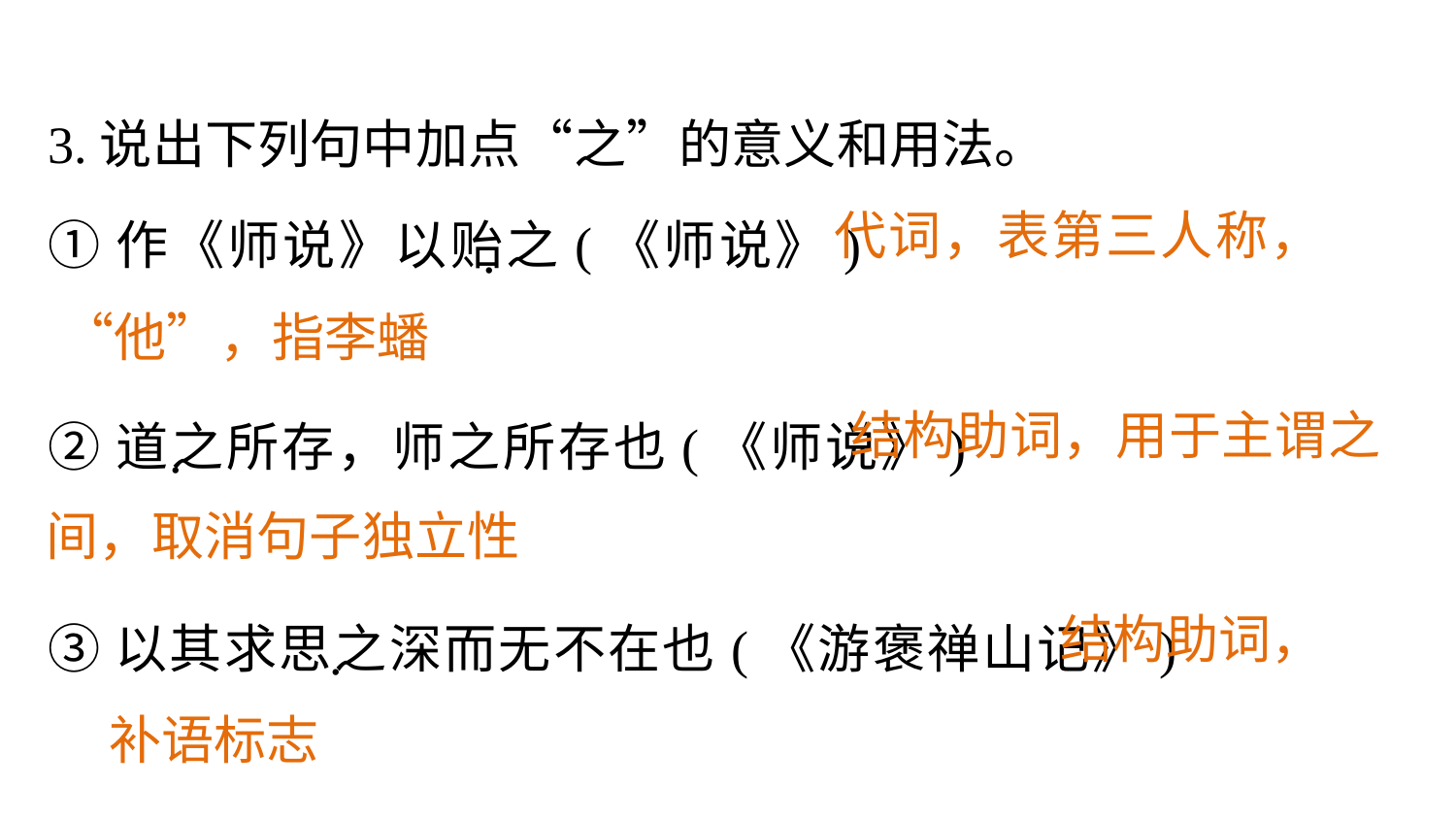

3.说出下列句中加点“之”的意义和用法。
①作《师说》以贻之(《师说》)
②道之所存，师之所存也(《师说》)
③以其求思之深而无不在也(《游褒禅山记》)
                                                       代词，表第三人称，“他”，指李蟠
.
                                                                结构助词，用于主谓之间，取消句子独立性
.
                                                                               结构助词，
补语标志
.